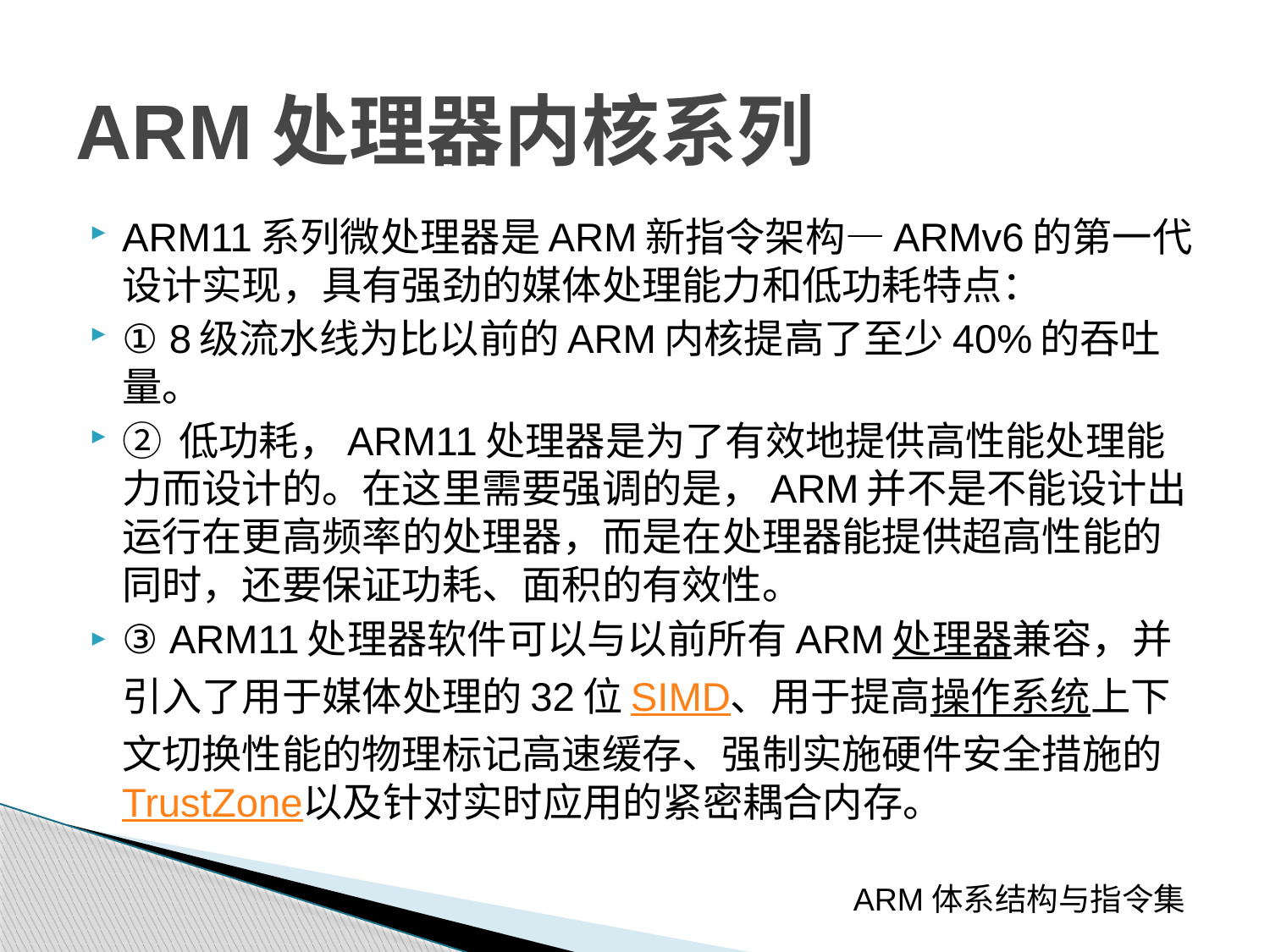

# ARM处理器内核系列
ARM11系列微处理器是ARM新指令架构—ARMv6的第一代设计实现，具有强劲的媒体处理能力和低功耗特点：
① 8级流水线为比以前的ARM内核提高了至少40%的吞吐量。
② 低功耗，ARM11处理器是为了有效地提供高性能处理能力而设计的。在这里需要强调的是，ARM并不是不能设计出运行在更高频率的处理器，而是在处理器能提供超高性能的同时，还要保证功耗、面积的有效性。
③ ARM11处理器软件可以与以前所有ARM处理器兼容，并引入了用于媒体处理的32位SIMD、用于提高操作系统上下文切换性能的物理标记高速缓存、强制实施硬件安全措施的 TrustZone以及针对实时应用的紧密耦合内存。

            ARM体系结构与指令集